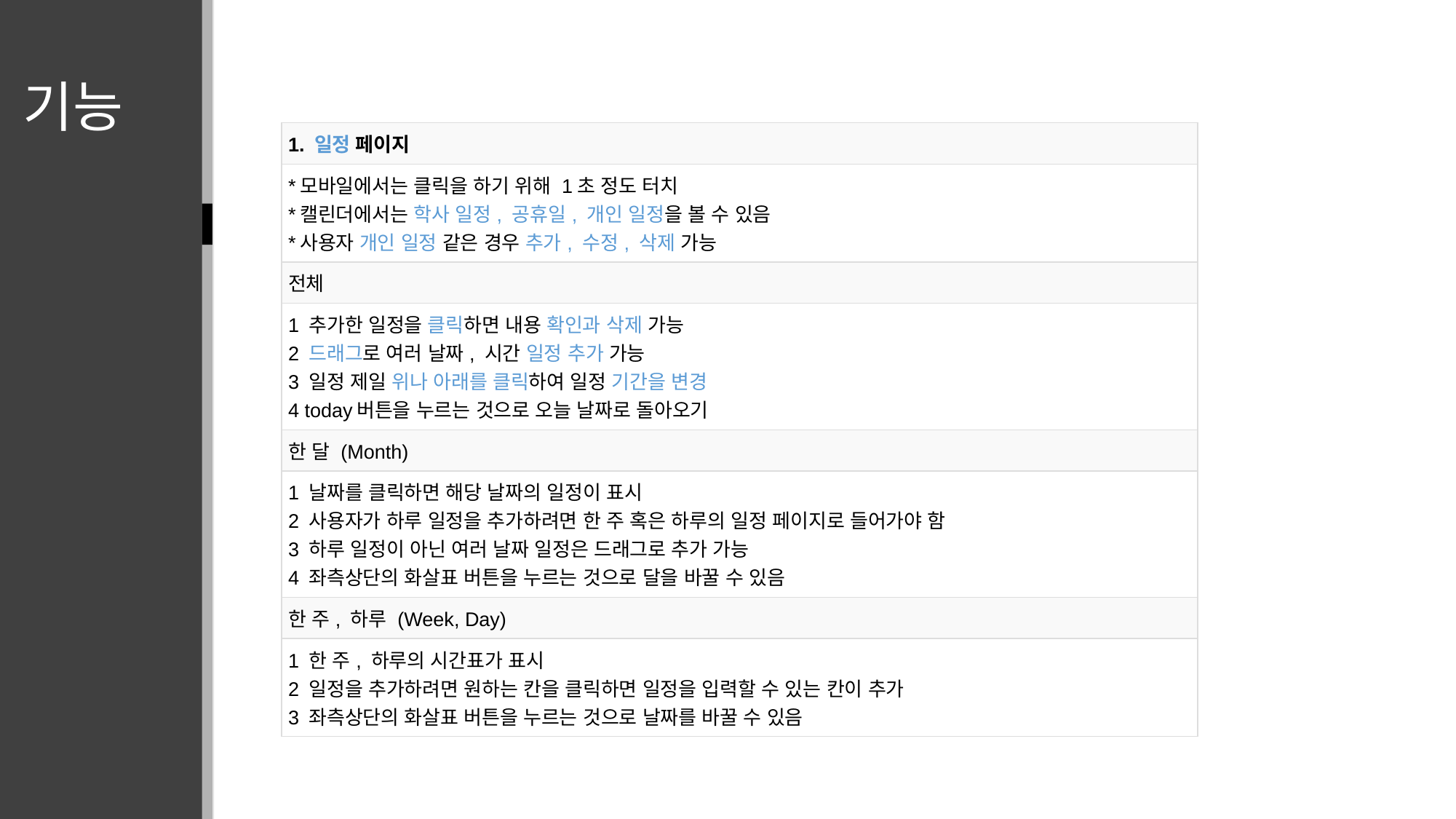

기능
| 1. 일정 페이지 |
| --- |
| \*모바일에서는 클릭을 하기 위해 1초 정도 터치 \*캘린더에서는 학사 일정, 공휴일, 개인 일정을 볼 수 있음 \*사용자 개인 일정 같은 경우 추가, 수정, 삭제 가능 |
| 전체 |
| 1 추가한 일정을 클릭하면 내용 확인과 삭제 가능 2 드래그로 여러 날짜, 시간 일정 추가 가능 3 일정 제일 위나 아래를 클릭하여 일정 기간을 변경 4 today버튼을 누르는 것으로 오늘 날짜로 돌아오기 |
| 한 달 (Month) |
| 1 날짜를 클릭하면 해당 날짜의 일정이 표시 2 사용자가 하루 일정을 추가하려면 한 주 혹은 하루의 일정 페이지로 들어가야 함 3 하루 일정이 아닌 여러 날짜 일정은 드래그로 추가 가능 4 좌측상단의 화살표 버튼을 누르는 것으로 달을 바꿀 수 있음 |
| 한 주, 하루 (Week, Day) |
| 1 한 주, 하루의 시간표가 표시 2 일정을 추가하려면 원하는 칸을 클릭하면 일정을 입력할 수 있는 칸이 추가 3 좌측상단의 화살표 버튼을 누르는 것으로 날짜를 바꿀 수 있음 |
일정
학사일정, 공휴일, 개인일정 확인
개인일정 입력, 수정, 삭제